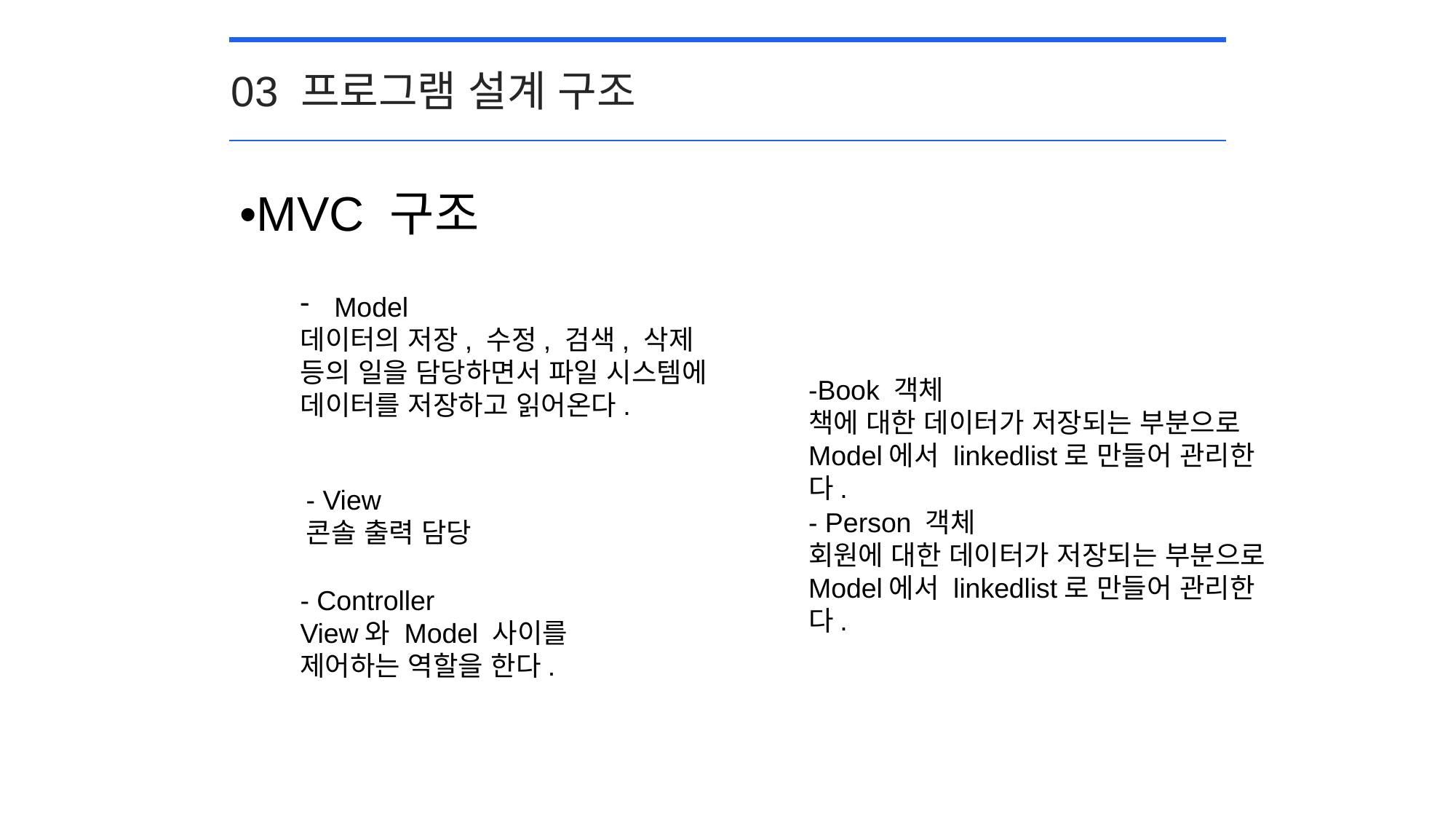

03 프로그램 설계 구조
•MVC 구조
Model
데이터의 저장, 수정, 검색, 삭제 등의 일을 담당하면서 파일 시스템에 데이터를 저장하고 읽어온다.
-Book 객체
책에 대한 데이터가 저장되는 부분으로
Model에서 linkedlist로 만들어 관리한다.
- View
콘솔 출력 담당
- Person 객체
회원에 대한 데이터가 저장되는 부분으로
Model에서 linkedlist로 만들어 관리한다.
- Controller
View와 Model 사이를 제어하는 역할을 한다.